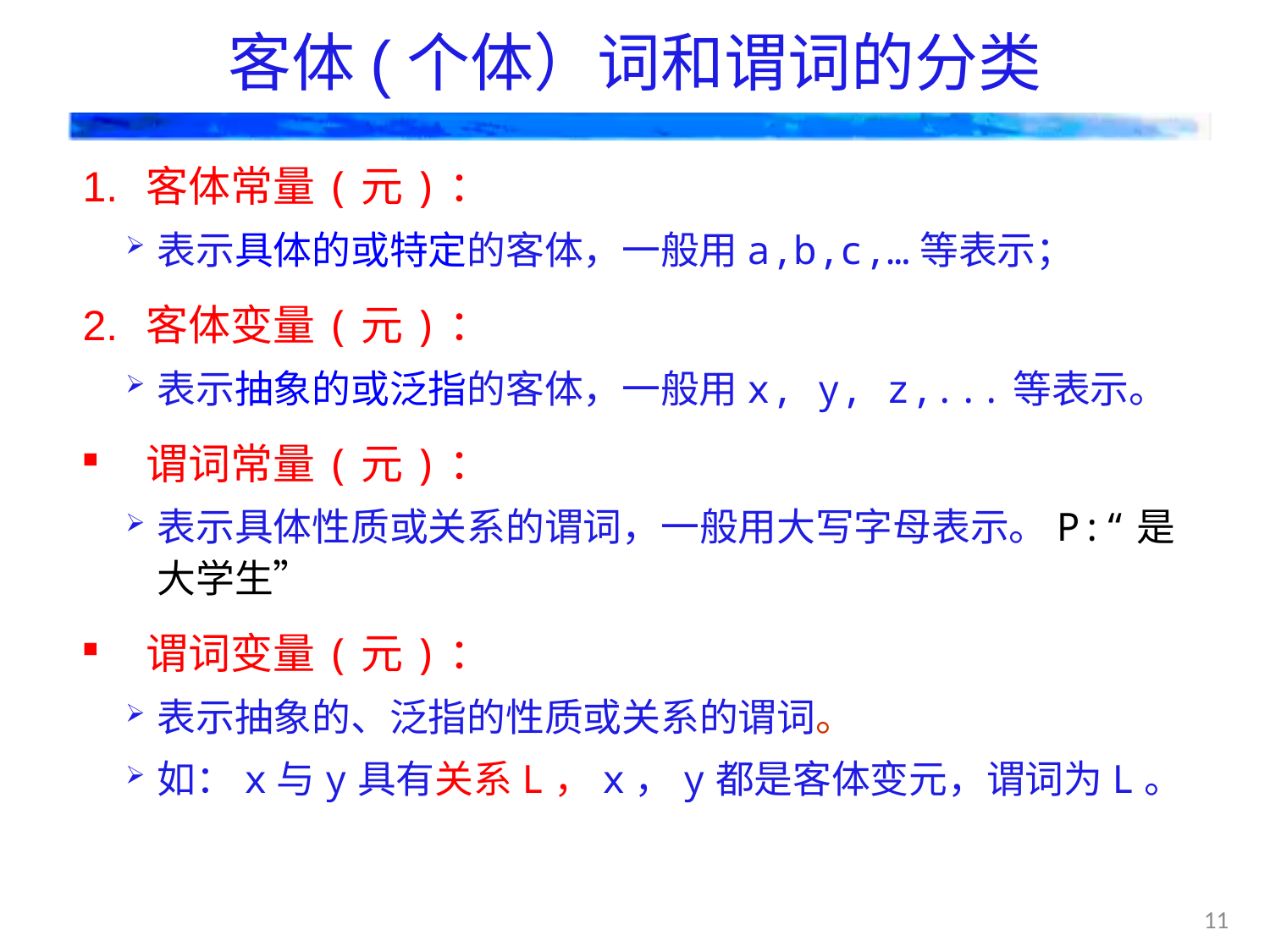

# 客体(个体）词和谓词的分类
客体常量(元)：
表示具体的或特定的客体，一般用a,b,c,…等表示；
客体变量(元)：
表示抽象的或泛指的客体，一般用x, y, z,...等表示。
谓词常量(元)：
表示具体性质或关系的谓词，一般用大写字母表示。P:“是大学生”
谓词变量(元)：
表示抽象的、泛指的性质或关系的谓词。
如：x与y具有关系L，x，y都是客体变元，谓词为L。

11